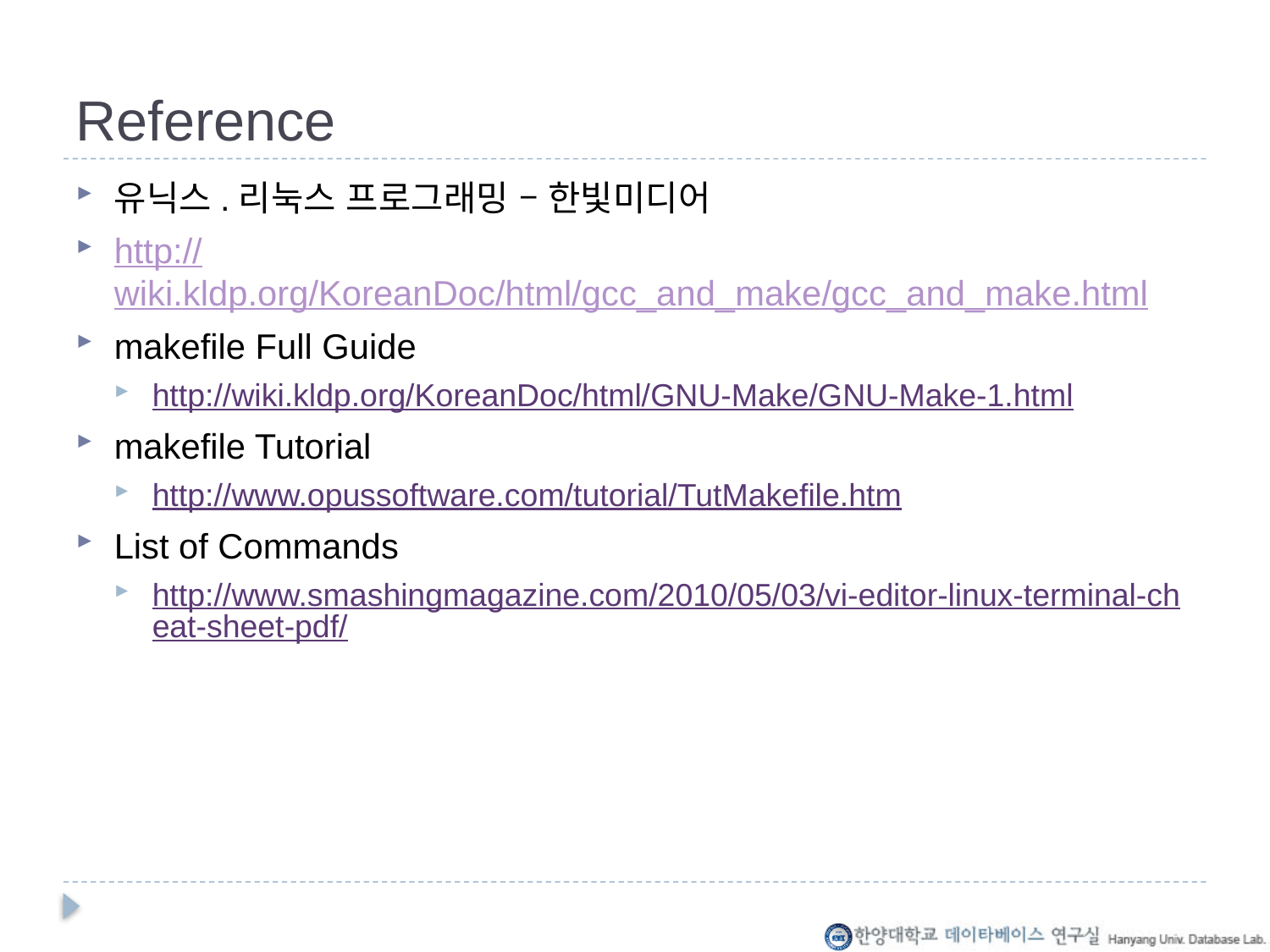

# Reference
유닉스.리눅스 프로그래밍 – 한빛미디어
http://wiki.kldp.org/KoreanDoc/html/gcc_and_make/gcc_and_make.html
makefile Full Guide
http://wiki.kldp.org/KoreanDoc/html/GNU-Make/GNU-Make-1.html
makefile Tutorial
http://www.opussoftware.com/tutorial/TutMakefile.htm
List of Commands
http://www.smashingmagazine.com/2010/05/03/vi-editor-linux-terminal-cheat-sheet-pdf/